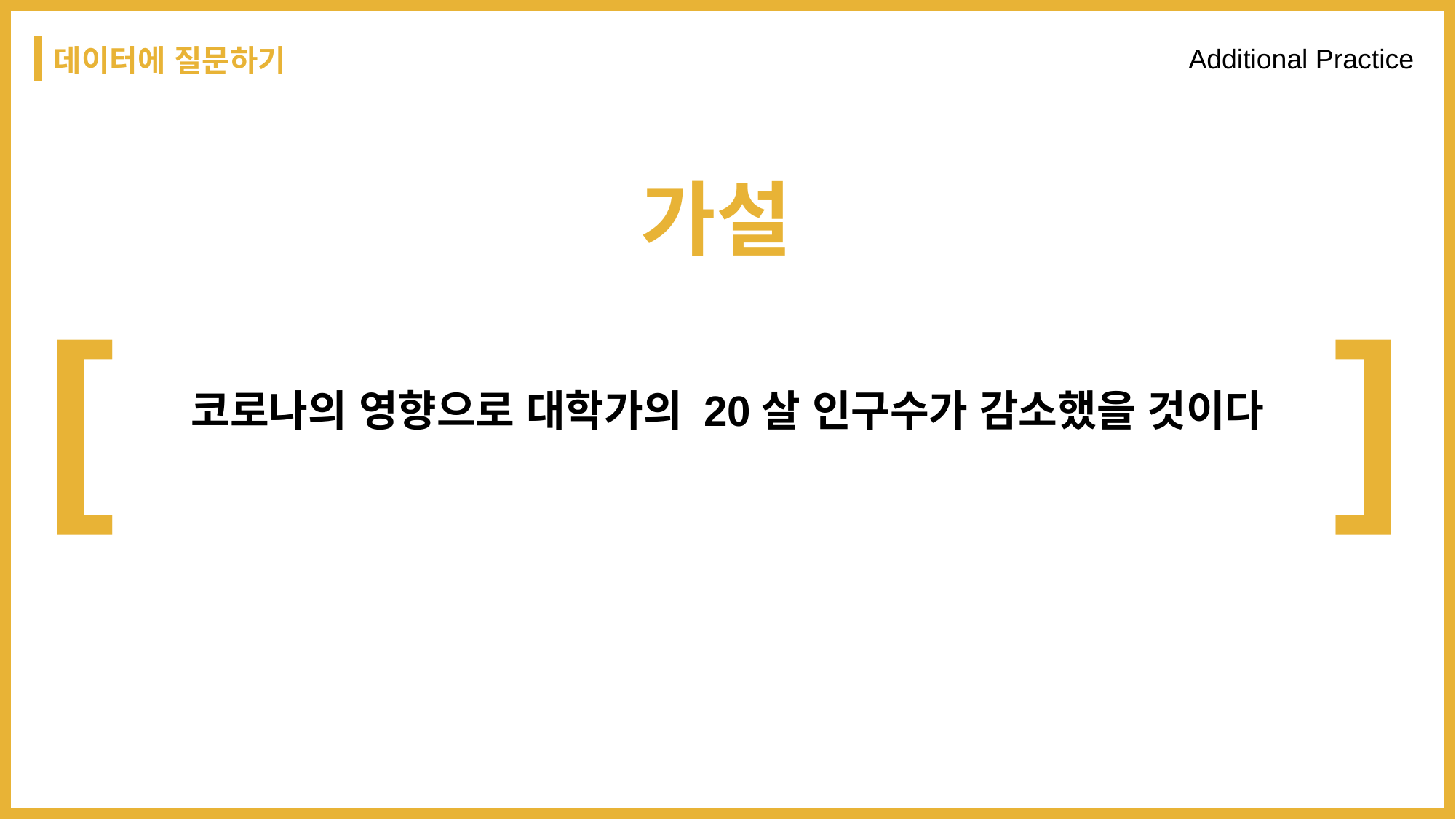

데이터에 질문하기
Additional Practice
가설
]
[
코로나의 영향으로 대학가의 20살 인구수가 감소했을 것이다